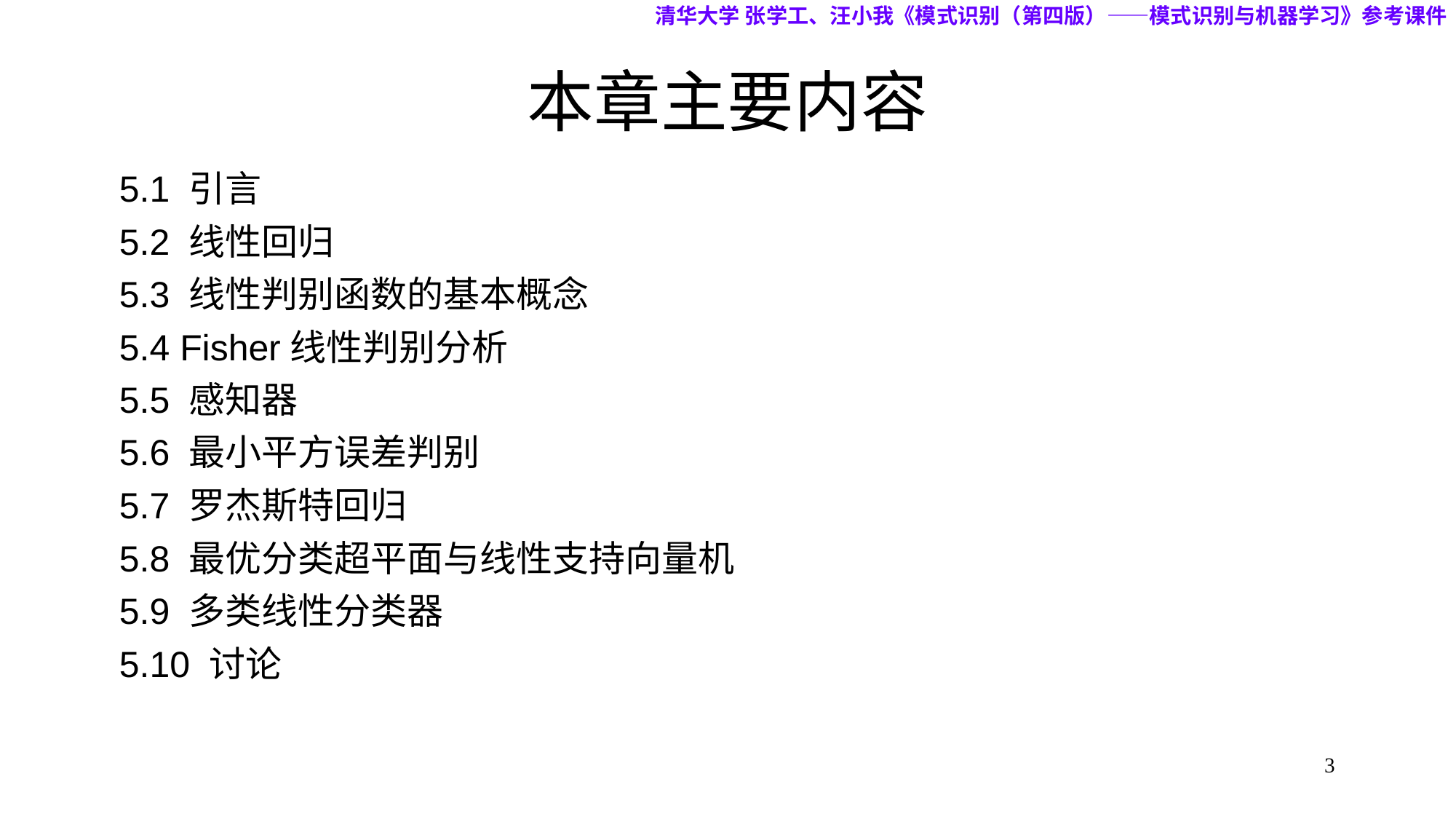

清华大学 张学工、汪小我《模式识别（第四版）——模式识别与机器学习》参考课件
# 本章主要内容
5.1 引言
5.2 线性回归
5.3 线性判别函数的基本概念
5.4 Fisher线性判别分析
5.5 感知器
5.6 最小平方误差判别
5.7 罗杰斯特回归
5.8 最优分类超平面与线性支持向量机
5.9 多类线性分类器
5.10 讨论
3